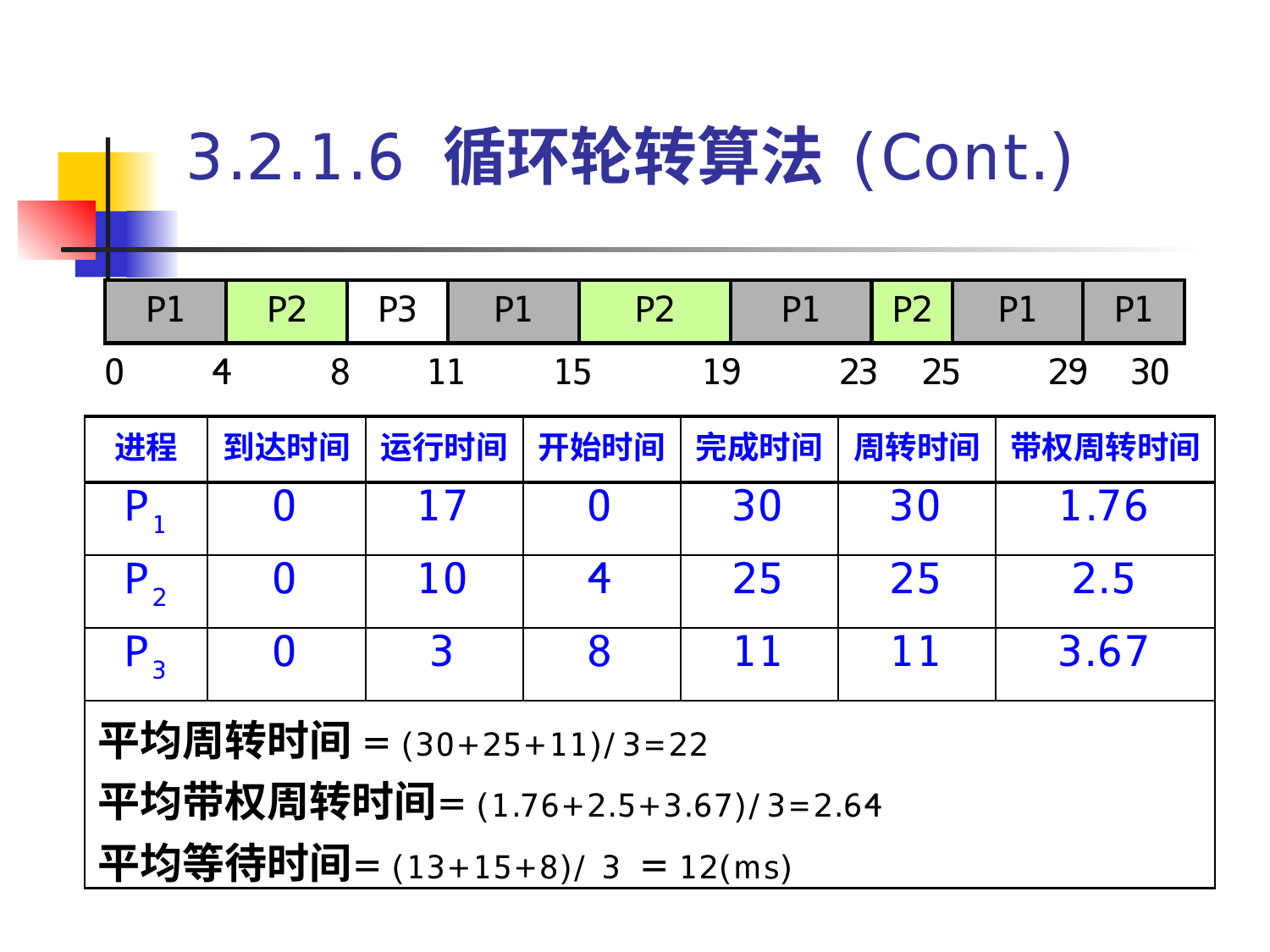

# 3.2.1.6 循环轮转算法 (Cont.)
| P1 | P2 | P3 | P1 | P2 | P1 | P2 | P1 | P1 |
| --- | --- | --- | --- | --- | --- | --- | --- | --- |
| 0 4 8 11 15 19 23 25 29 30 |  |  |  |  |  |  |  |  |
| 进程 | 到达时间 | 运行时间 | 开始时间 | 完成时间 | 周转时间 | 带权周转时间 |
| --- | --- | --- | --- | --- | --- | --- |
| P1 | 0 | 17 | 0 | 30 | 30 | 1.76 |
| P2 | 0 | 10 | 4 | 25 | 25 | 2.5 |
| P3 | 0 | 3 | 8 | 11 | 11 | 3.67 |
| 平均周转时间 ＝(30+25+11)/3=22 平均带权周转时间＝(1.76+2.5+3.67)/3=2.64 平均等待时间＝(13+15+8)/ 3 ＝12(ms) |  |  |  |  |  |  |